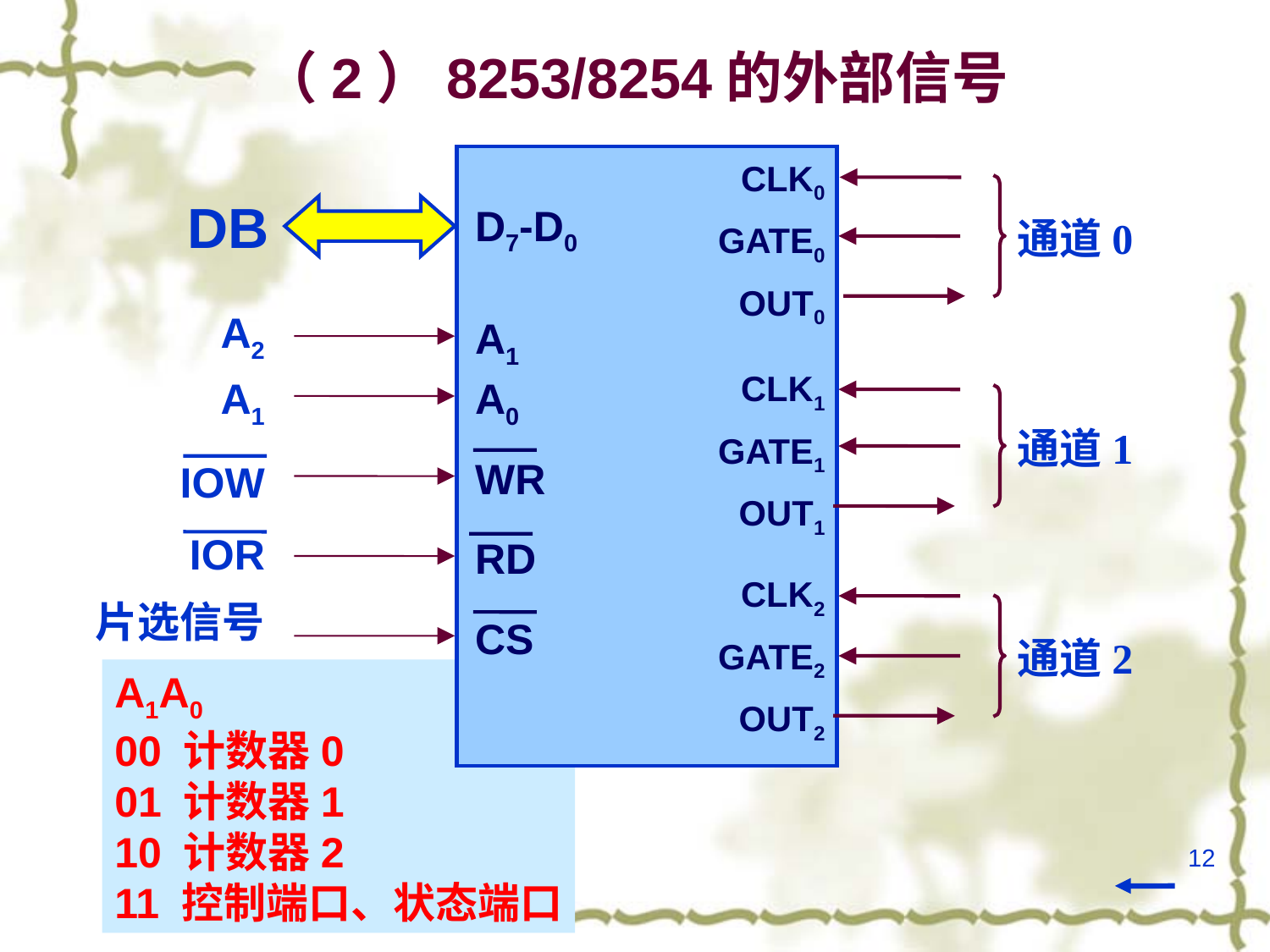

# （2）8253/8254的外部信号

CLK0
GATE0
OUT0

DB
D7-D0

通道0

A2
A1
A1

CLK1
GATE1
OUT1
A0

通道1
WR

IOW
IOR
片选信号

RD

CLK2
GATE2
OUT2

CS

通道2

A1A0
00 计数器0
01 计数器1
10 计数器2
11 控制端口、状态端口

12